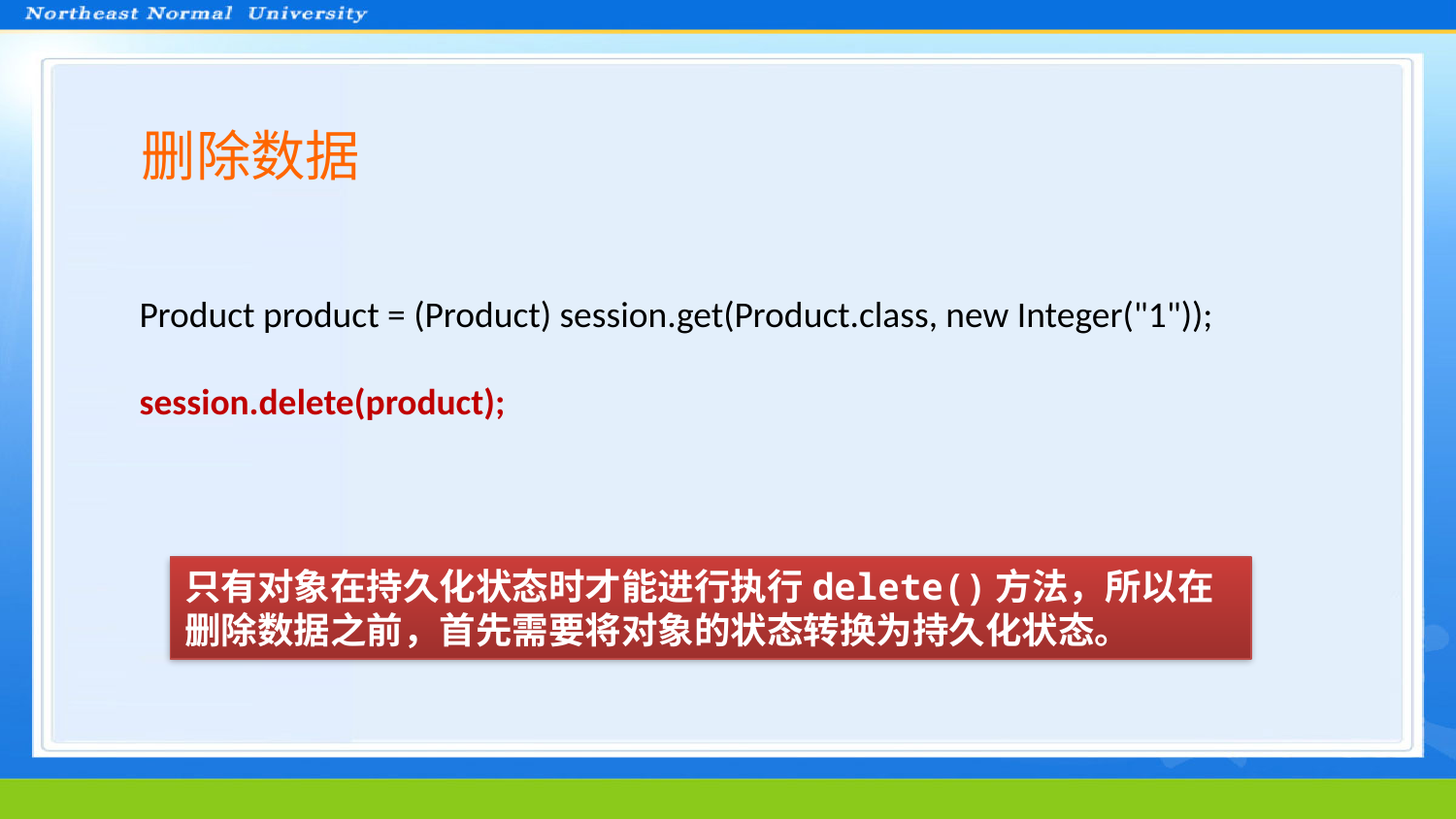

删除数据
Product product = (Product) session.get(Product.class, new Integer("1"));

session.delete(product);
只有对象在持久化状态时才能进行执行delete()方法，所以在删除数据之前，首先需要将对象的状态转换为持久化状态。